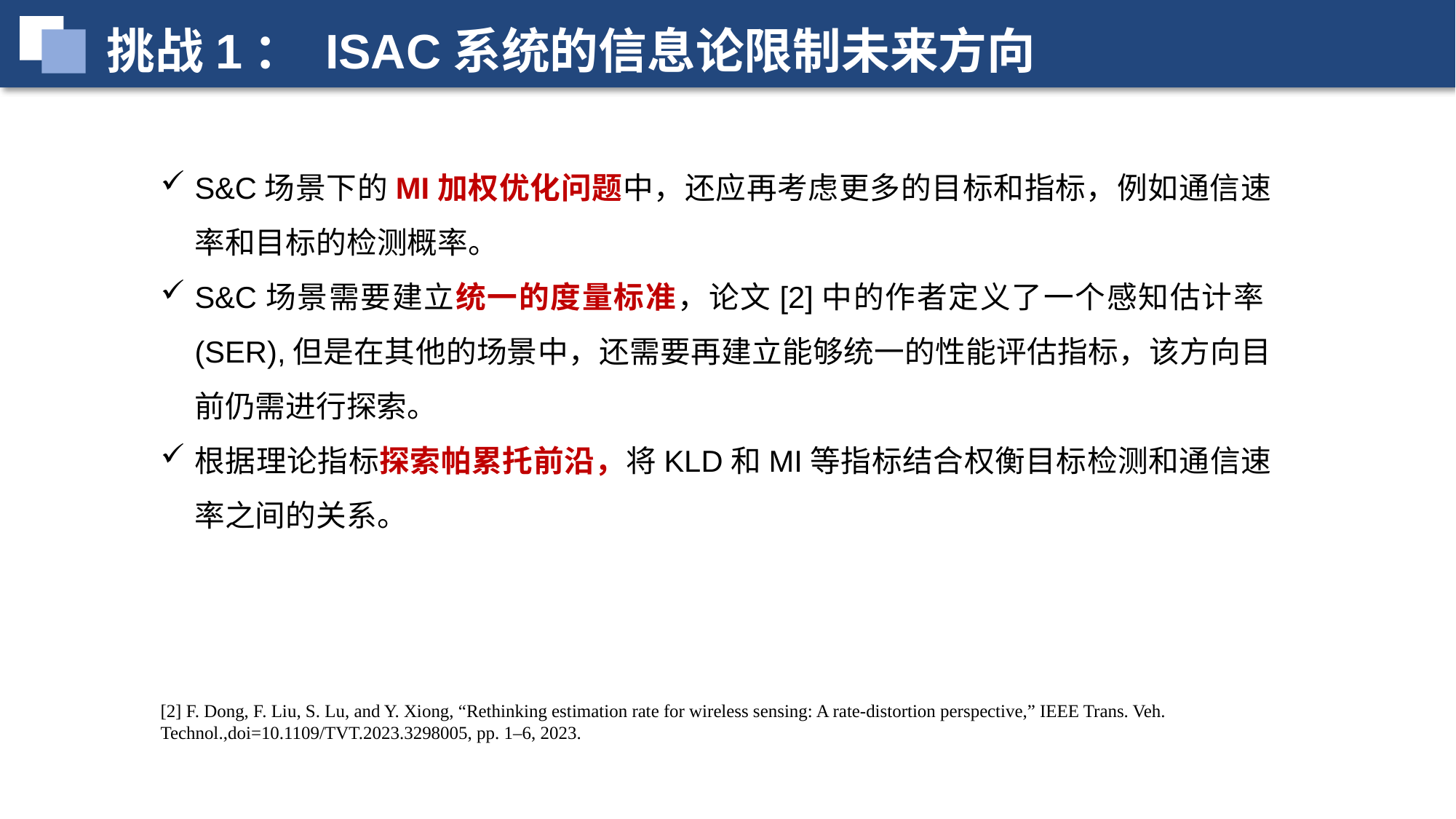

挑战1： ISAC系统的信息论限制未来方向

S&C场景下的MI加权优化问题中，还应再考虑更多的目标和指标，例如通信速率和目标的检测概率。
S&C场景需要建立统一的度量标准，论文[2]中的作者定义了一个感知估计率(SER),但是在其他的场景中，还需要再建立能够统一的性能评估指标，该方向目前仍需进行探索。
根据理论指标探索帕累托前沿，将KLD和MI等指标结合权衡目标检测和通信速率之间的关系。

[2] F. Dong, F. Liu, S. Lu, and Y. Xiong, “Rethinking estimation rate for wireless sensing: A rate-distortion perspective,” IEEE Trans. Veh. Technol.,doi=10.1109/TVT.2023.3298005, pp. 1–6, 2023.